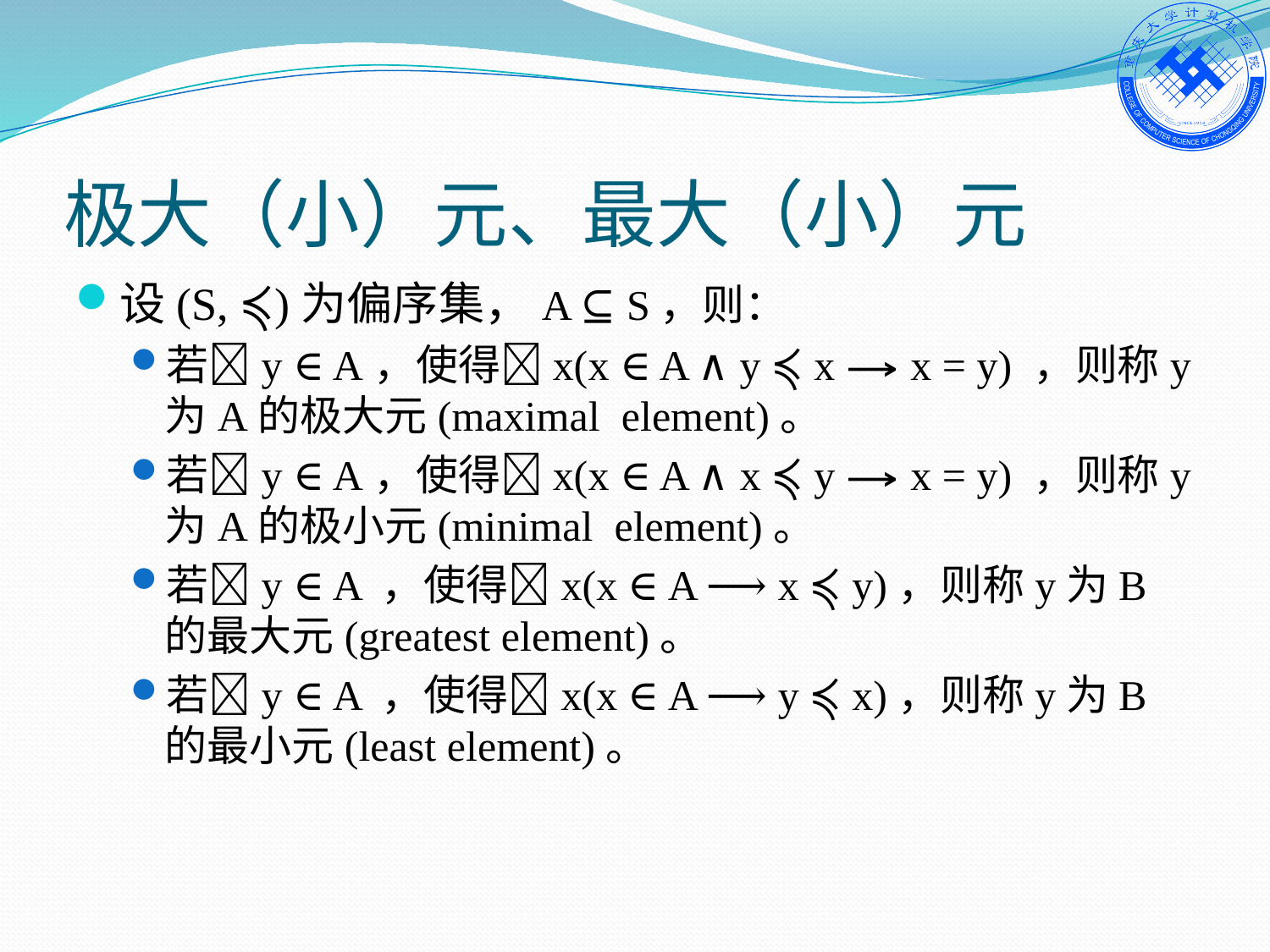

# 极大（小）元、最大（小）元
设(S, ≼)为偏序集，A ⊆ S，则：
若∃y ∈ A，使得∀x(x ∈ A ∧ y ≼ x ⟶ x = y) ，则称y为A的极大元(maximal  element)。
若∃y ∈ A，使得∀x(x ∈ A ∧ x ≼ y ⟶ x = y) ，则称y为A的极小元(minimal  element)。
若∃y ∈ A ，使得∀x(x ∈ A ⟶ x ≼ y)，则称y为B的最大元(greatest element)。
若∃y ∈ A ，使得∀x(x ∈ A ⟶ y ≼ x)，则称y为B的最小元(least element)。